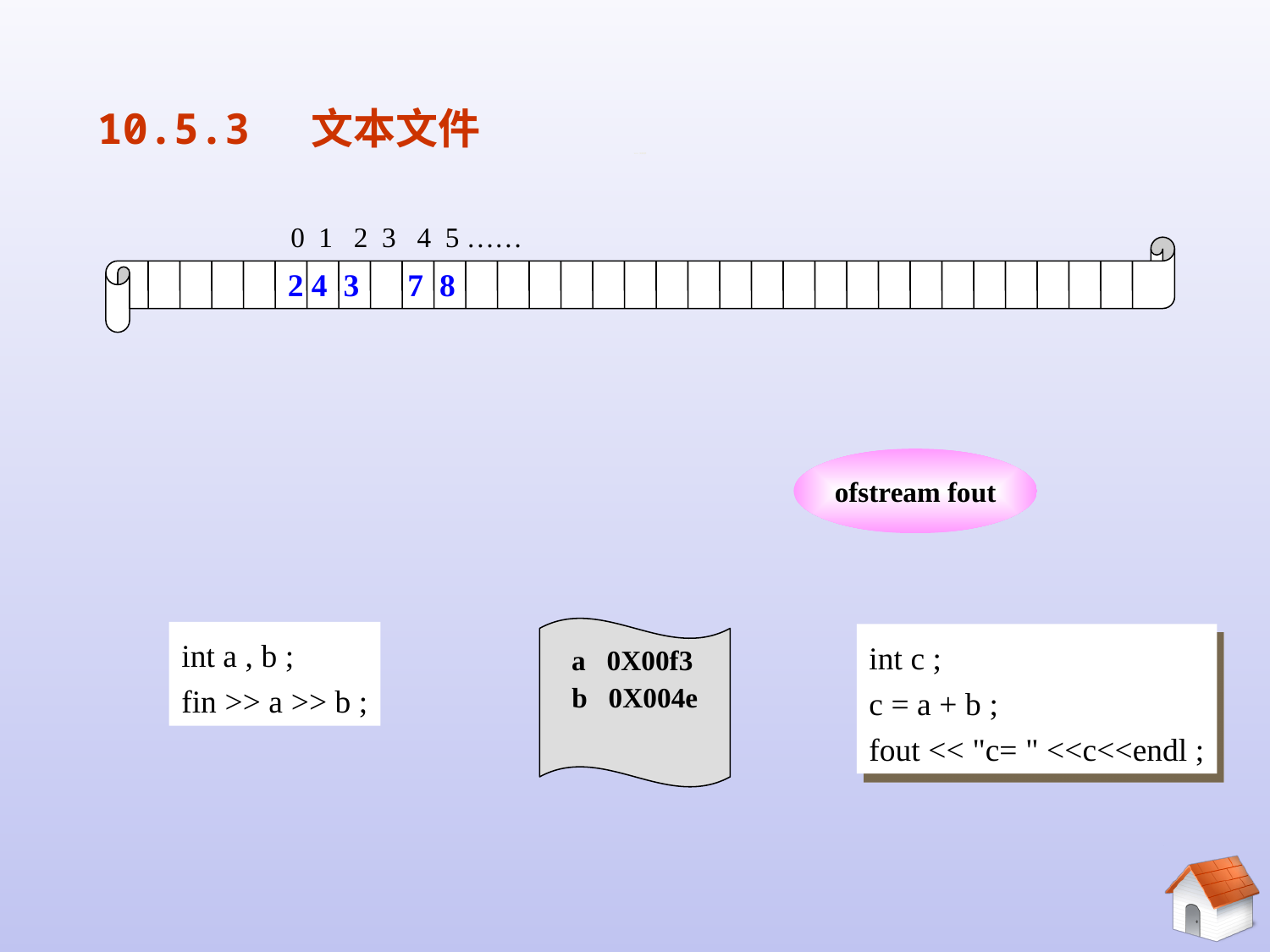

# 10.5.3  文本文件
10.5.3  文本文件
0  1   2  3   4  5 ……

2 4  3      7  8
ofstream fout

int a , b ;
fin >> a >> b ;
int c ;
c = a + b ;
fout << "c= " <<c<<endl ;
a   0X00f3
b   0X004e